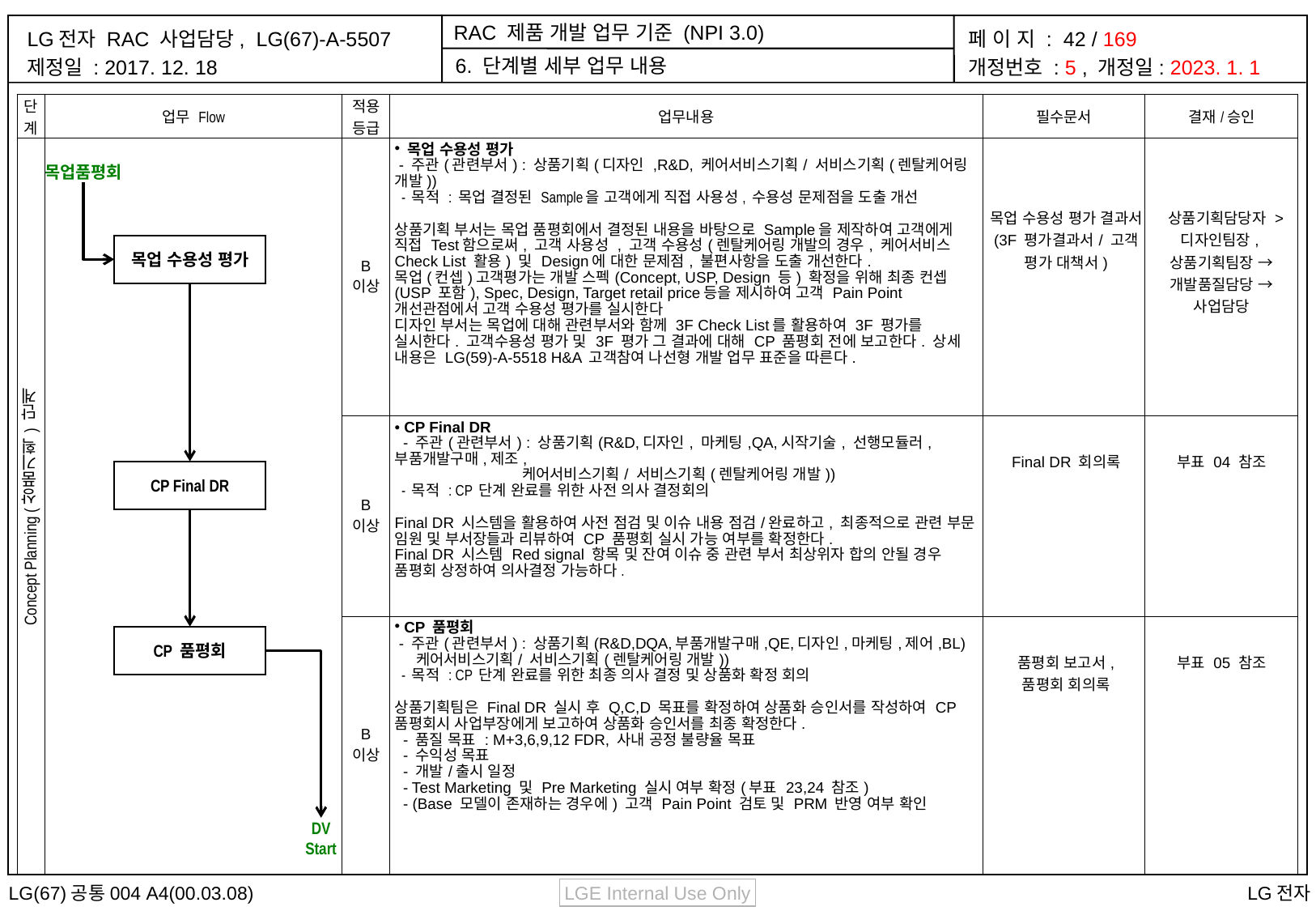

6. 단계별 세부 업무 내용
| 단계 | 업무 Flow | 적용 등급 | 업무내용 | 필수문서 | 결재/승인 |
| --- | --- | --- | --- | --- | --- |
| Concept Planning (상품기획) 단계 |  | B 이상 | 목업 수용성 평가 - 주관(관련부서) : 상품기획(디자인 ,R&D, 케어서비스기획/ 서비스기획(렌탈케어링 개발)) - 목적 : 목업 결정된 Sample을 고객에게 직접 사용성, 수용성 문제점을 도출 개선 상품기획 부서는 목업 품평회에서 결정된 내용을 바탕으로 Sample을 제작하여 고객에게 직접 Test함으로써, 고객 사용성 , 고객 수용성(렌탈케어링 개발의 경우, 케어서비스 Check List 활용) 및 Design에 대한 문제점, 불편사항을 도출 개선한다. 목업(컨셉)고객평가는 개발 스펙(Concept, USP, Design 등) 확정을 위해 최종 컨셉(USP 포함), Spec, Design, Target retail price등을 제시하여 고객 Pain Point 개선관점에서 고객 수용성 평가를 실시한다 디자인 부서는 목업에 대해 관련부서와 함께 3F Check List를 활용하여 3F 평가를 실시한다. 고객수용성 평가 및 3F 평가 그 결과에 대해 CP 품평회 전에 보고한다. 상세 내용은 LG(59)-A-5518 H&A 고객참여 나선형 개발 업무 표준을 따른다. | 목업 수용성 평가 결과서 (3F 평가결과서/ 고객 평가 대책서) | 상품기획담당자 > 디자인팀장,상품기획팀장 → 개발품질담당 → 사업담당 |
|  |  | B 이상 | CP Final DR - 주관(관련부서) : 상품기획(R&D,디자인, 마케팅,QA,시작기술, 선행모듈러, 부품개발구매,제조, 케어서비스기획/ 서비스기획(렌탈케어링 개발)) - 목적 : CP 단계 완료를 위한 사전 의사 결정회의 Final DR 시스템을 활용하여 사전 점검 및 이슈 내용 점검/완료하고, 최종적으로 관련 부문 임원 및 부서장들과 리뷰하여 CP 품평회 실시 가능 여부를 확정한다. Final DR 시스템 Red signal 항목 및 잔여 이슈 중 관련 부서 최상위자 합의 안될 경우 품평회 상정하여 의사결정 가능하다. | Final DR 회의록 | 부표 04 참조 |
|  |  | B 이상 | CP 품평회 - 주관(관련부서) : 상품기획(R&D,DQA,부품개발구매,QE,디자인,마케팅,제어,BL) 케어서비스기획/ 서비스기획(렌탈케어링 개발)) - 목적 : CP 단계 완료를 위한 최종 의사 결정 및 상품화 확정 회의 상품기획팀은 Final DR 실시 후 Q,C,D 목표를 확정하여 상품화 승인서를 작성하여 CP 품평회시 사업부장에게 보고하여 상품화 승인서를 최종 확정한다. - 품질 목표 : M+3,6,9,12 FDR, 사내 공정 불량율 목표 - 수익성 목표 - 개발/출시 일정 - Test Marketing 및 Pre Marketing 실시 여부 확정(부표 23,24 참조) - (Base 모델이 존재하는 경우에) 고객 Pain Point 검토 및 PRM 반영 여부 확인 | 품평회 보고서, 품평회 회의록 | 부표 05 참조 |
목업품평회
목업 수용성 평가
CP Final DR
CP 품평회
DV
Start